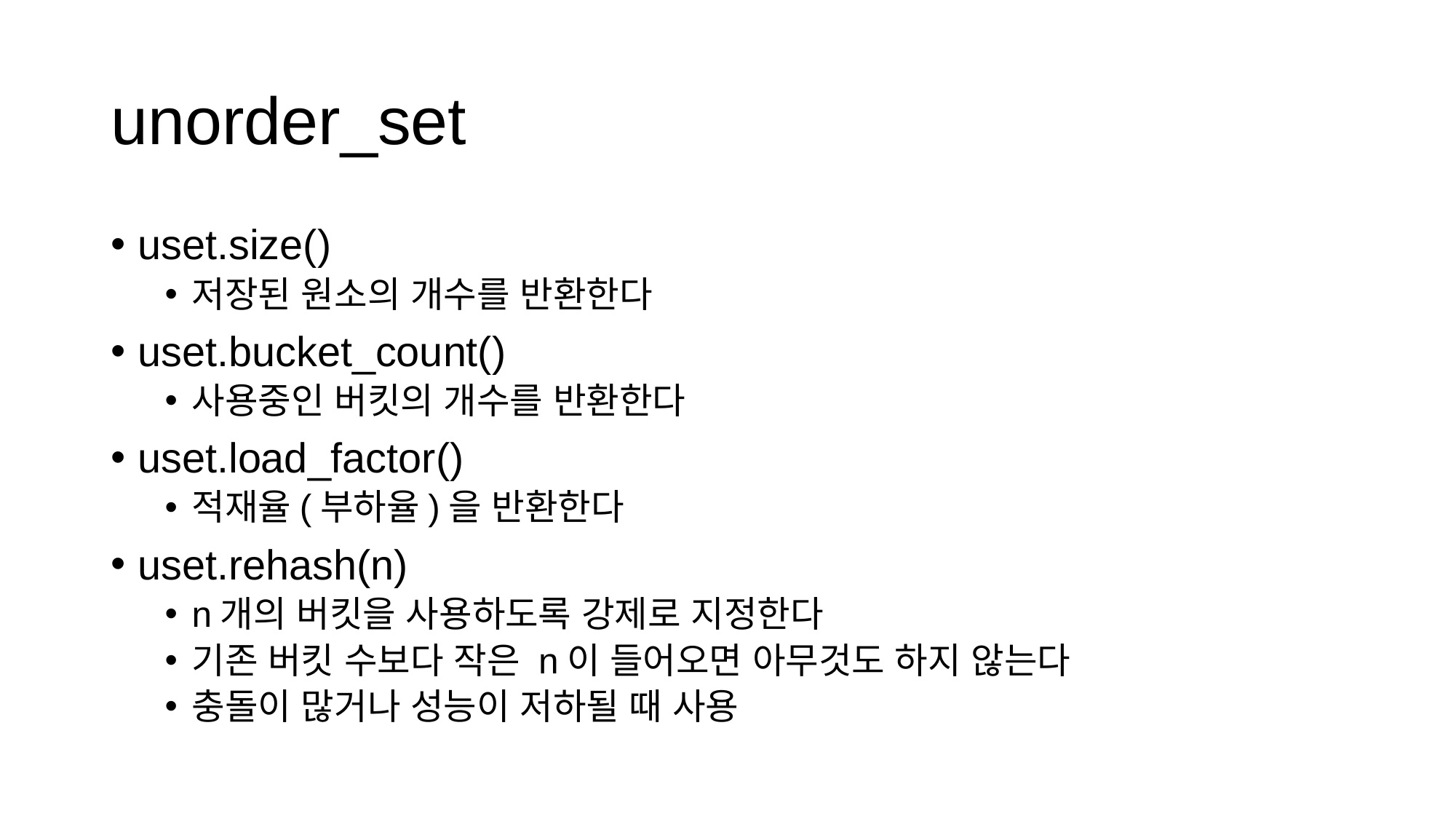

# unorder_set
uset.size()
저장된 원소의 개수를 반환한다
uset.bucket_count()
사용중인 버킷의 개수를 반환한다
uset.load_factor()
적재율(부하율)을 반환한다
uset.rehash(n)
n개의 버킷을 사용하도록 강제로 지정한다
기존 버킷 수보다 작은 n이 들어오면 아무것도 하지 않는다
충돌이 많거나 성능이 저하될 때 사용